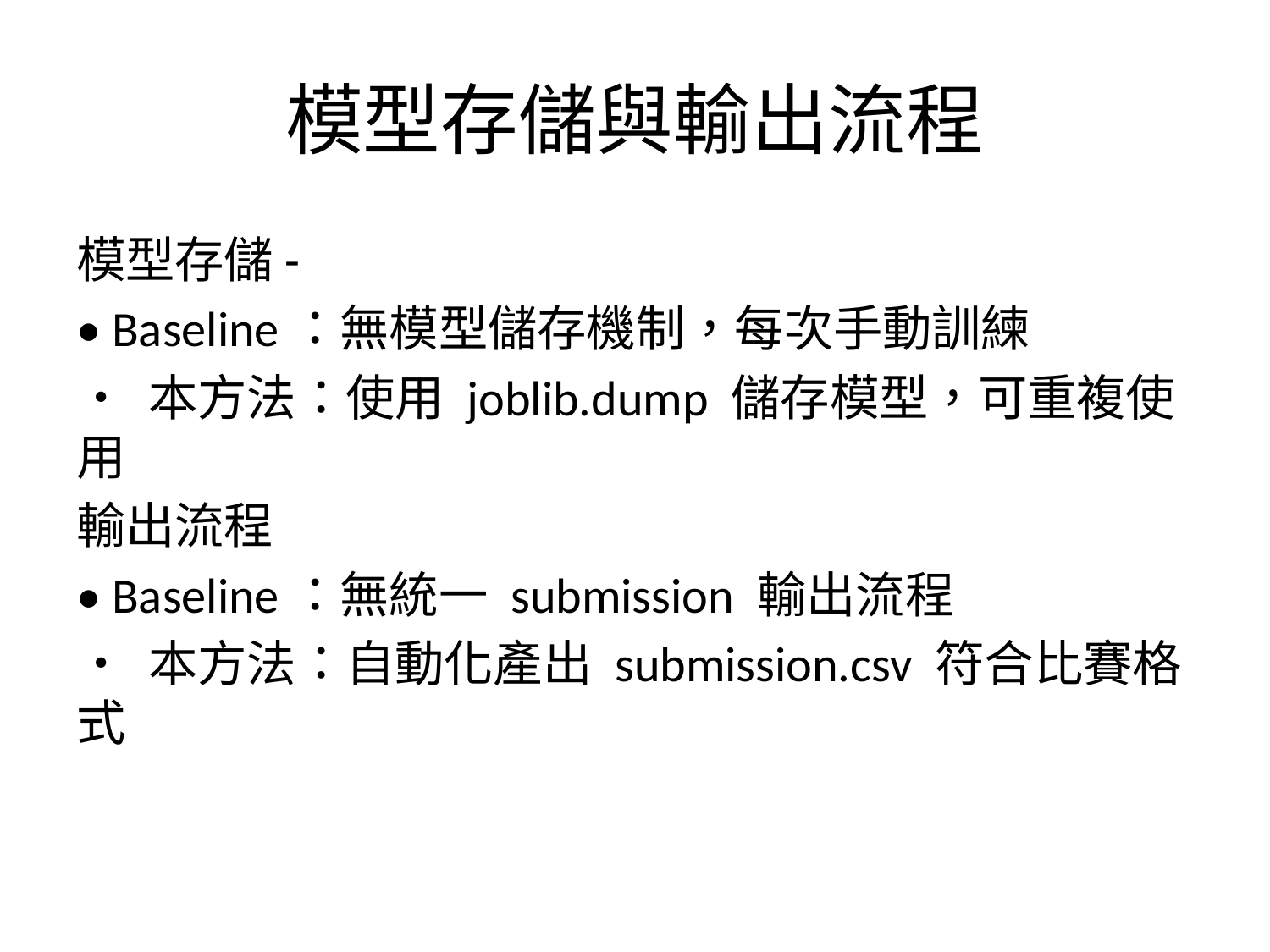

# 模型存儲與輸出流程
模型存儲-
• Baseline：無模型儲存機制，每次手動訓練
• 本方法：使用 joblib.dump 儲存模型，可重複使用
輸出流程
• Baseline：無統一 submission 輸出流程
• 本方法：自動化產出 submission.csv 符合比賽格式